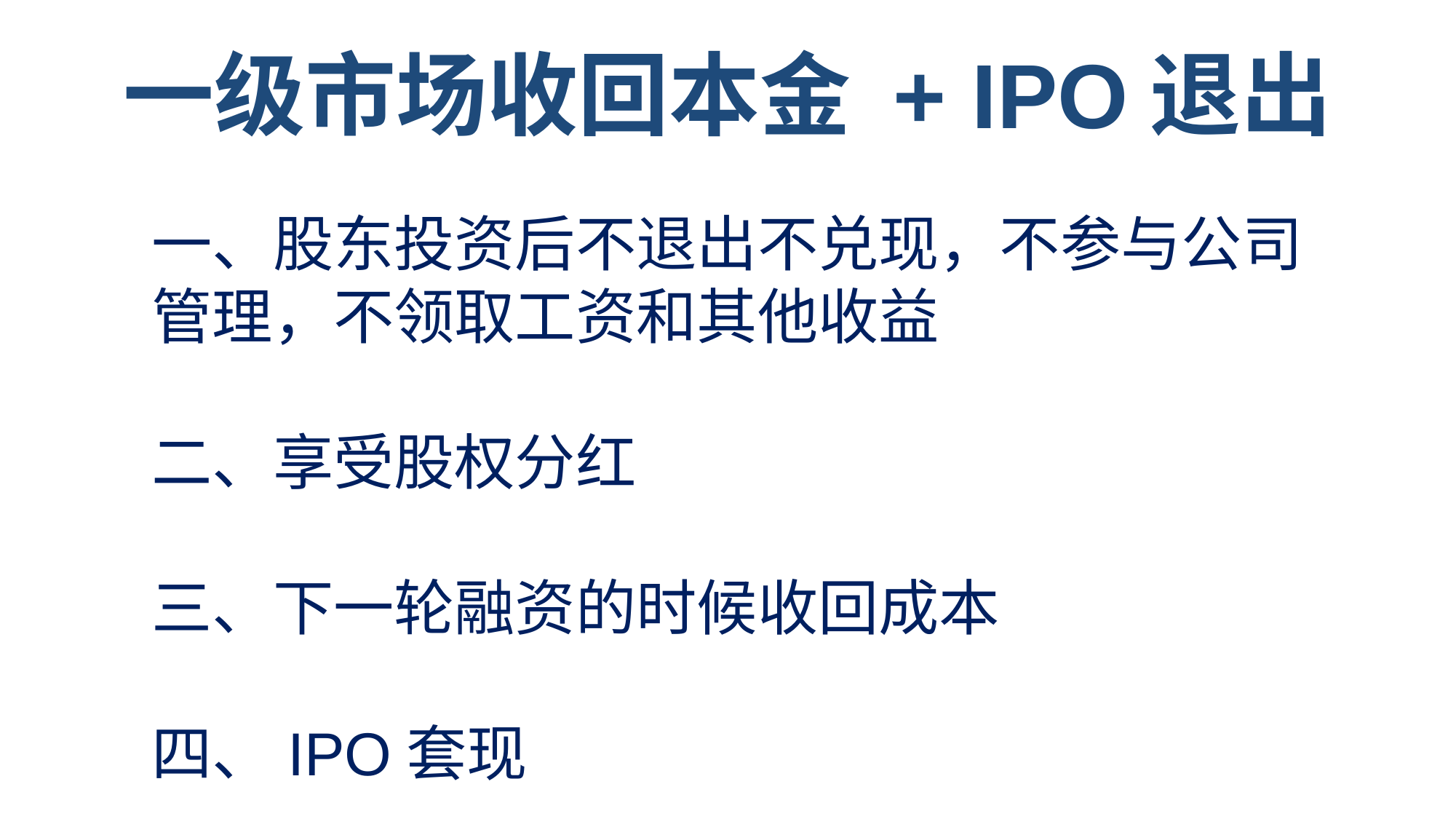

一级市场收回本金 + IPO退出
一、股东投资后不退出不兑现，不参与公司管理，不领取工资和其他收益

二、享受股权分红

三、下一轮融资的时候收回成本

四、IPO套现